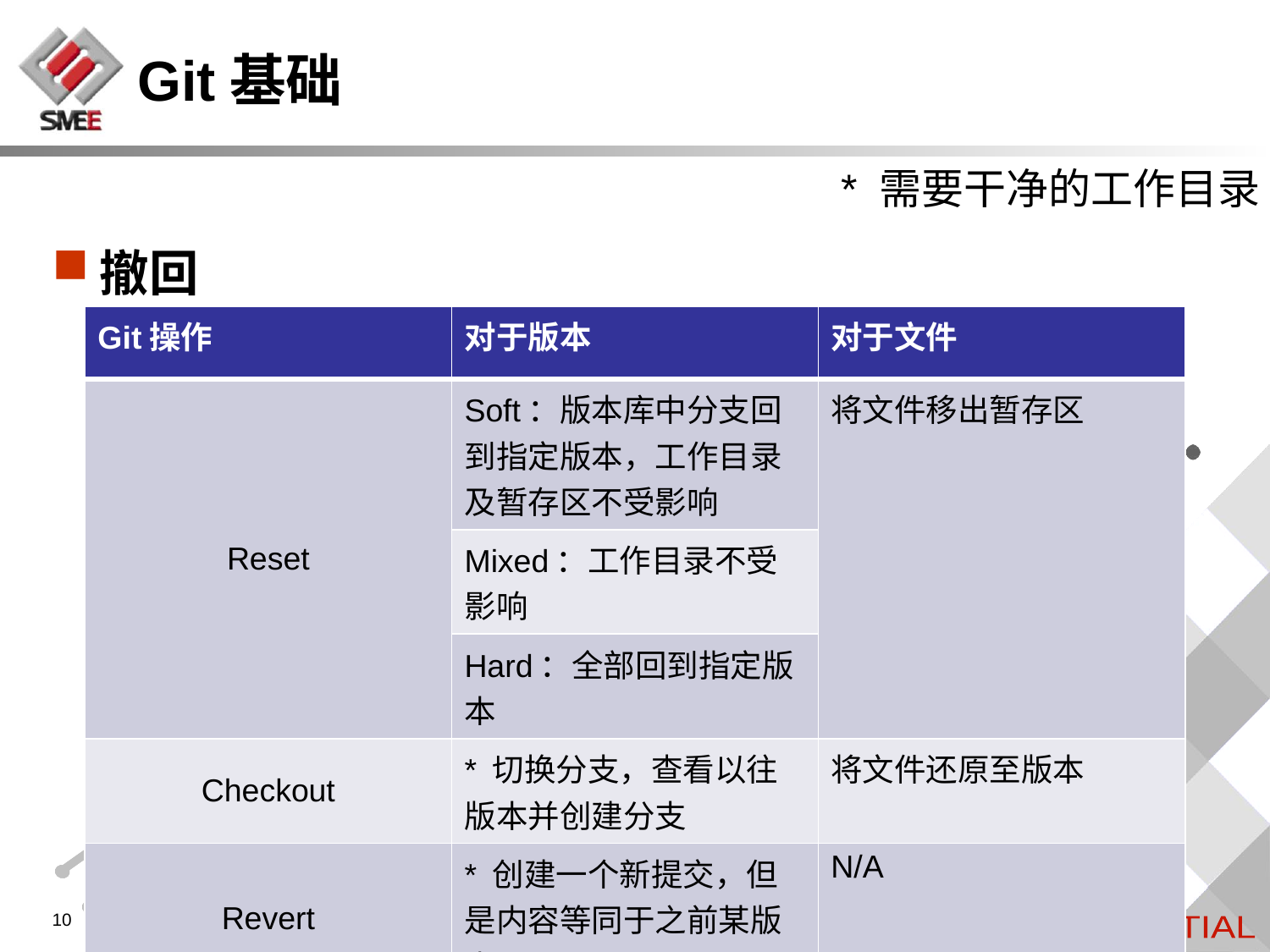

# Git基础
* 需要干净的工作目录
撤回

| Git操作 | 对于版本 | 对于文件 |
| --- | --- | --- |
| Reset | Soft：版本库中分支回到指定版本，工作目录及暂存区不受影响 | 将文件移出暂存区 |
|  | Mixed：工作目录不受影响 |  |
|  | Hard：全部回到指定版本 |  |
| Checkout | \* 切换分支，查看以往版本并创建分支 | 将文件还原至版本 |
| Revert | \* 创建一个新提交，但是内容等同于之前某版本 | N/A |
10